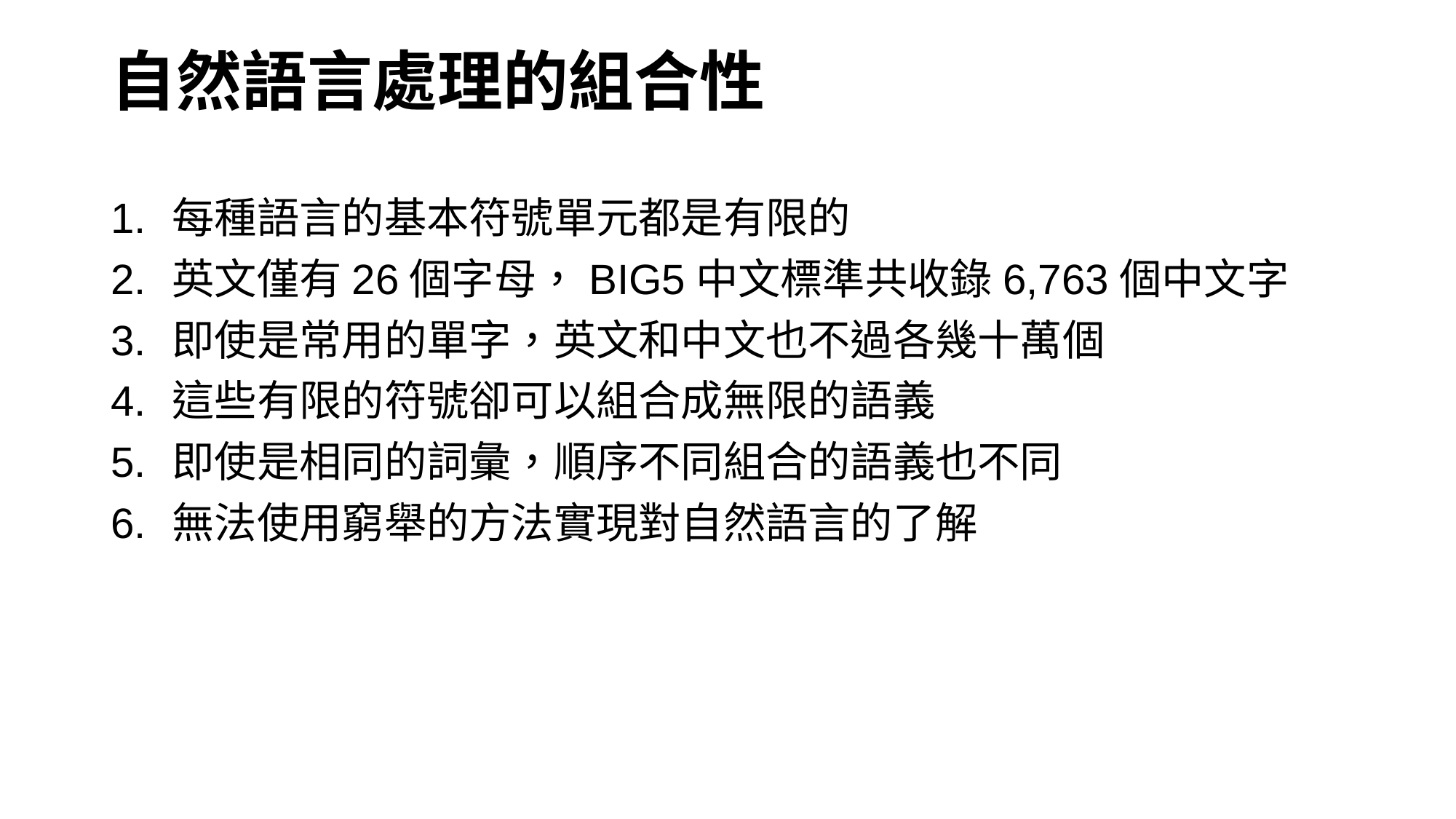

# 自然語言處理的組合性
每種語言的基本符號單元都是有限的
英文僅有26個字母，BIG5中文標準共收錄6,763個中文字
即使是常用的單字，英文和中文也不過各幾十萬個
這些有限的符號卻可以組合成無限的語義
即使是相同的詞彙，順序不同組合的語義也不同
無法使用窮舉的方法實現對自然語言的了解